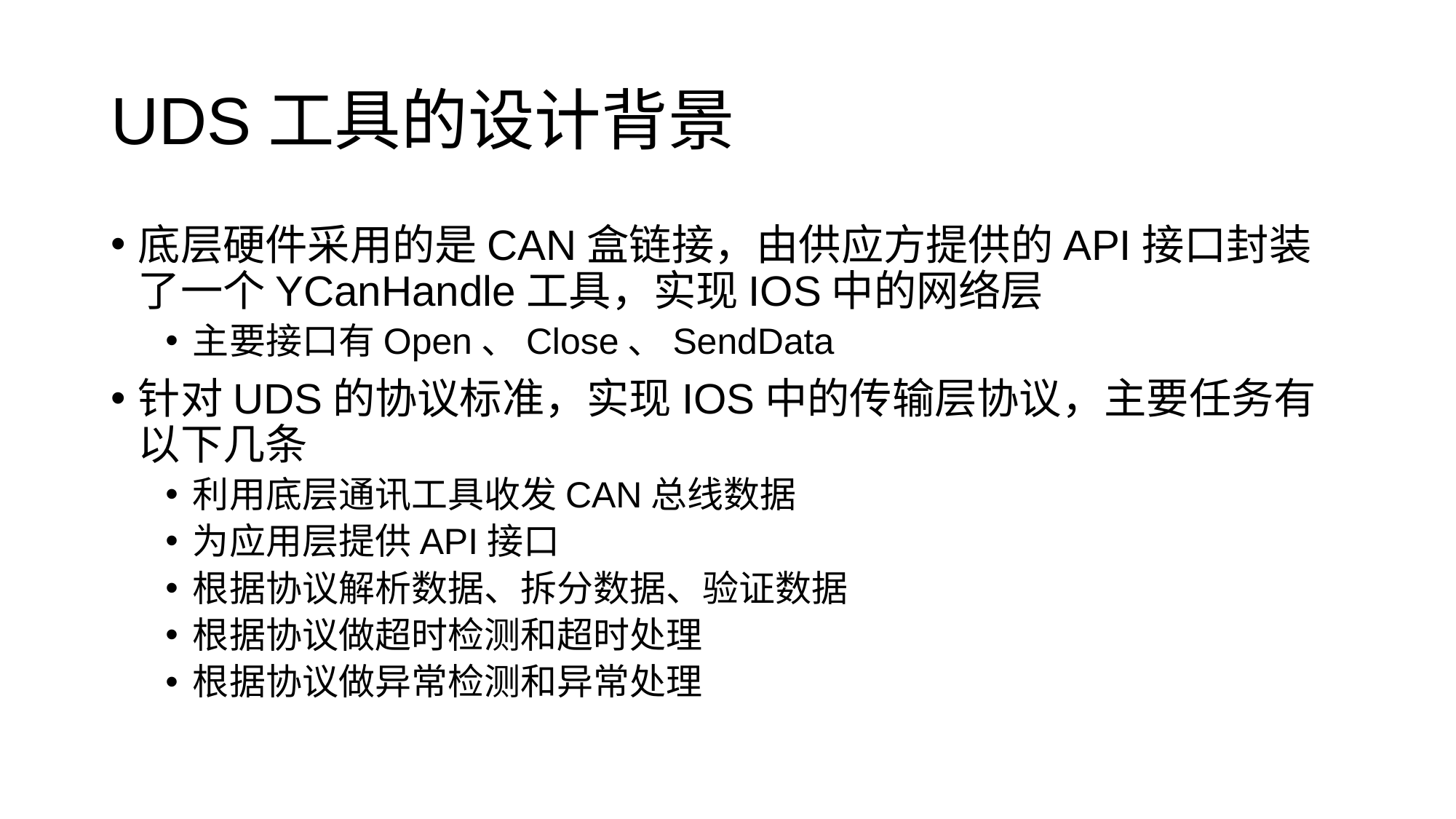

# UDS工具的设计背景
底层硬件采用的是CAN盒链接，由供应方提供的API接口封装了一个YCanHandle工具，实现IOS中的网络层
主要接口有Open、Close、SendData
针对UDS的协议标准，实现IOS中的传输层协议，主要任务有以下几条
利用底层通讯工具收发CAN总线数据
为应用层提供API接口
根据协议解析数据、拆分数据、验证数据
根据协议做超时检测和超时处理
根据协议做异常检测和异常处理